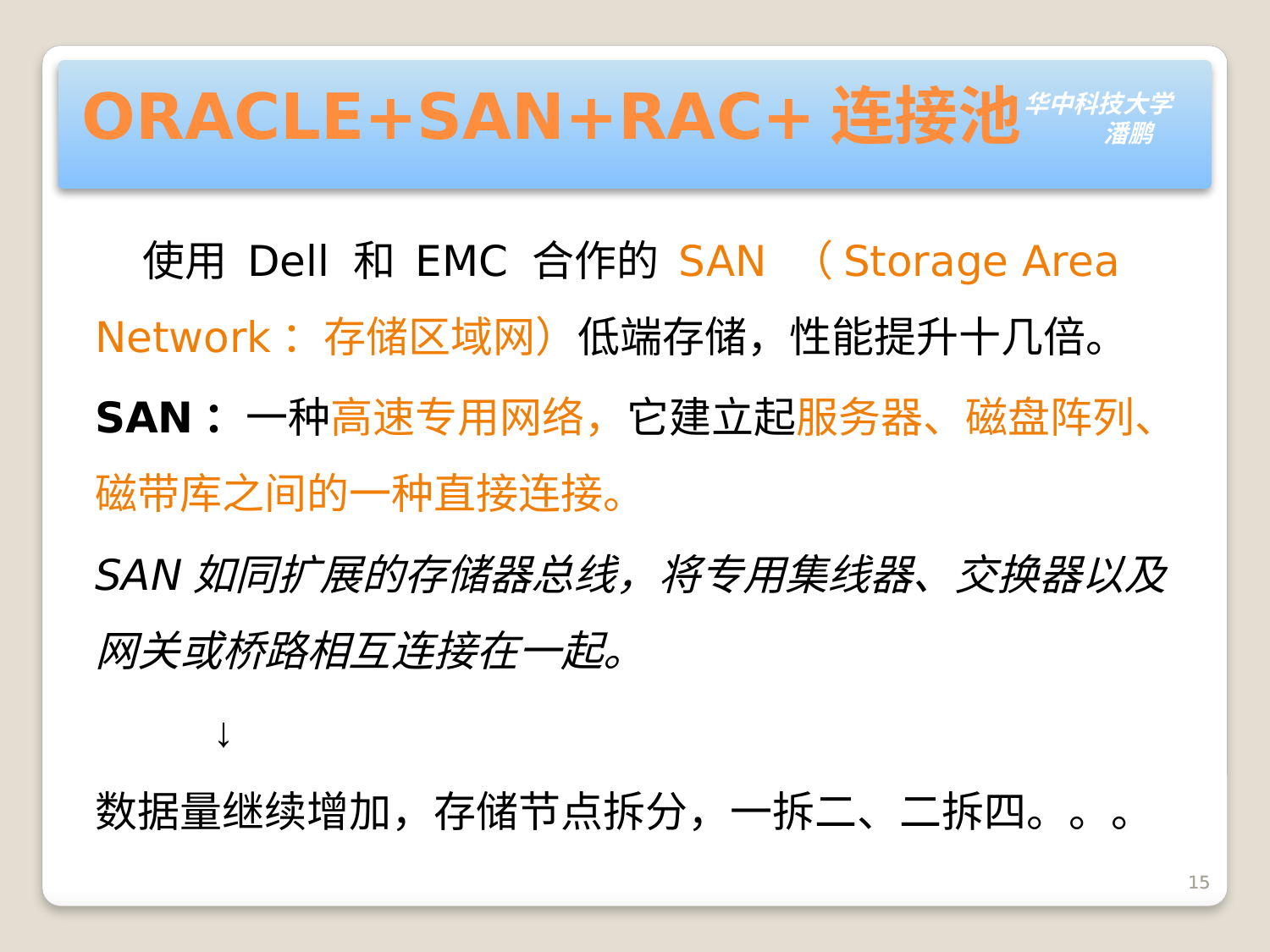

# ORACLE+SAN+RAC+连接池
    使用 Dell 和 EMC 合作的 SAN （Storage Area Network：存储区域网）低端存储，性能提升十几倍。
SAN：一种高速专用网络，它建立起服务器、磁盘阵列、磁带库之间的一种直接连接。
SAN如同扩展的存储器总线，将专用集线器、交换器以及网关或桥路相互连接在一起。
          ↓
数据量继续增加，存储节点拆分，一拆二、二拆四。。。
15
15